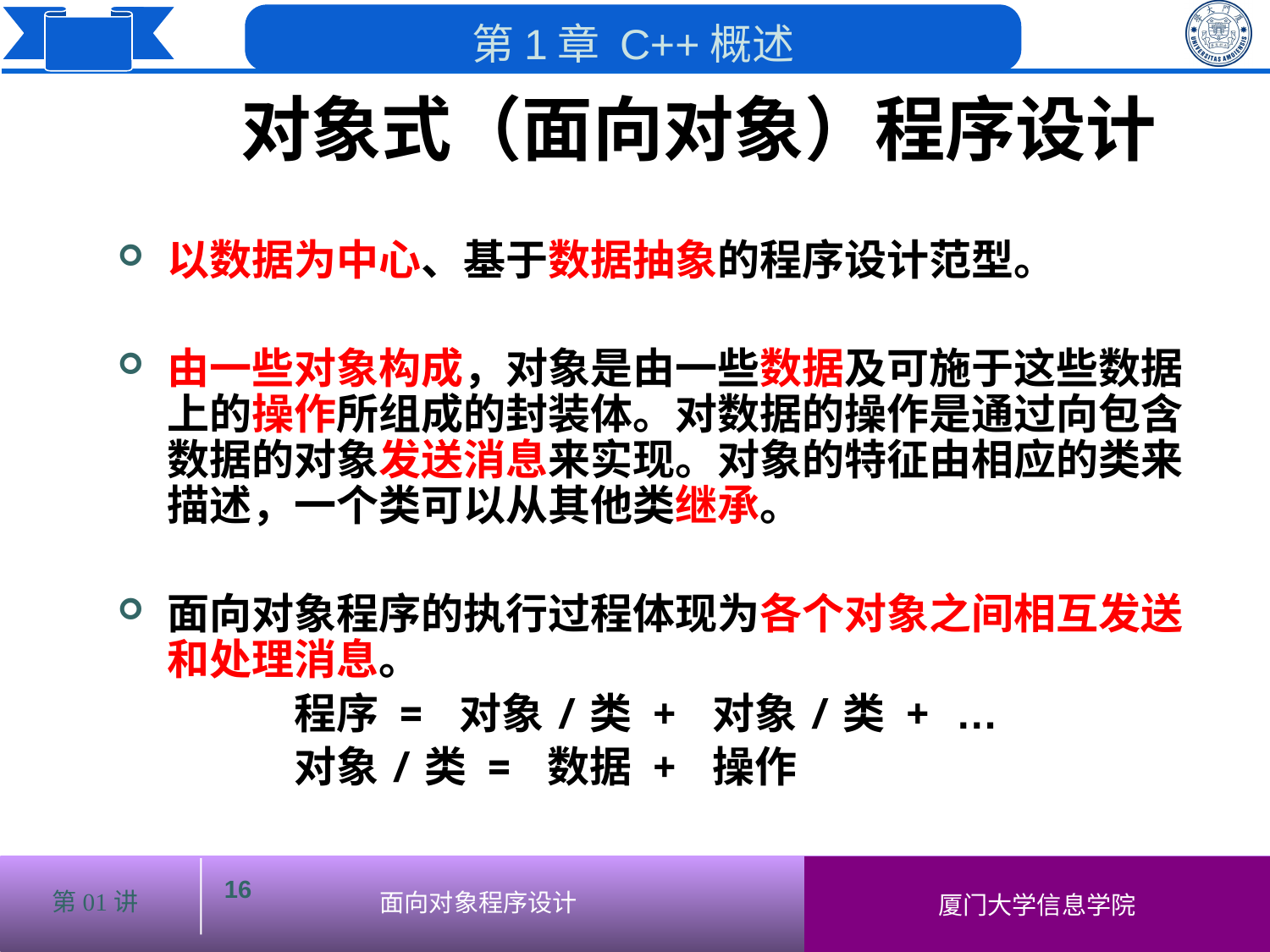

对象式（面向对象）程序设计
以数据为中心、基于数据抽象的程序设计范型。

由一些对象构成，对象是由一些数据及可施于这些数据上的操作所组成的封装体。对数据的操作是通过向包含数据的对象发送消息来实现。对象的特征由相应的类来描述，一个类可以从其他类继承。

面向对象程序的执行过程体现为各个对象之间相互发送和处理消息。
		程序 = 对象/类 + 对象/类 + …
		对象/类 = 数据 + 操作
16